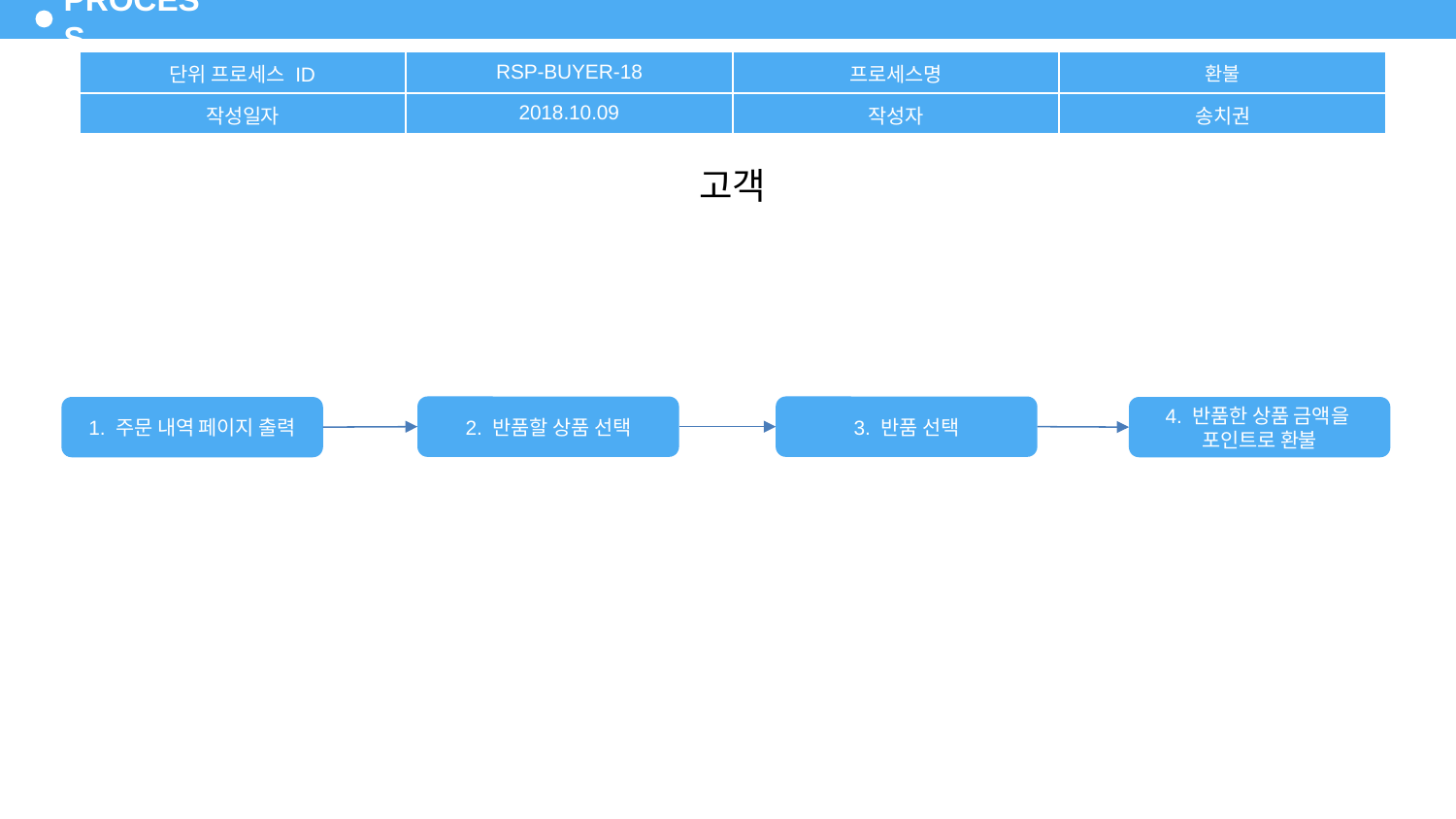

# PROCESS
| 단위 프로세스 ID | RSP-BUYER-18 | 프로세스명 | 환불 |
| --- | --- | --- | --- |
| 작성일자 | 2018.10.09 | 작성자 | 송치권 |
고객
2. 반품할 상품 선택
3. 반품 선택
1. 주문 내역 페이지 출력
4. 반품한 상품 금액을
포인트로 환불